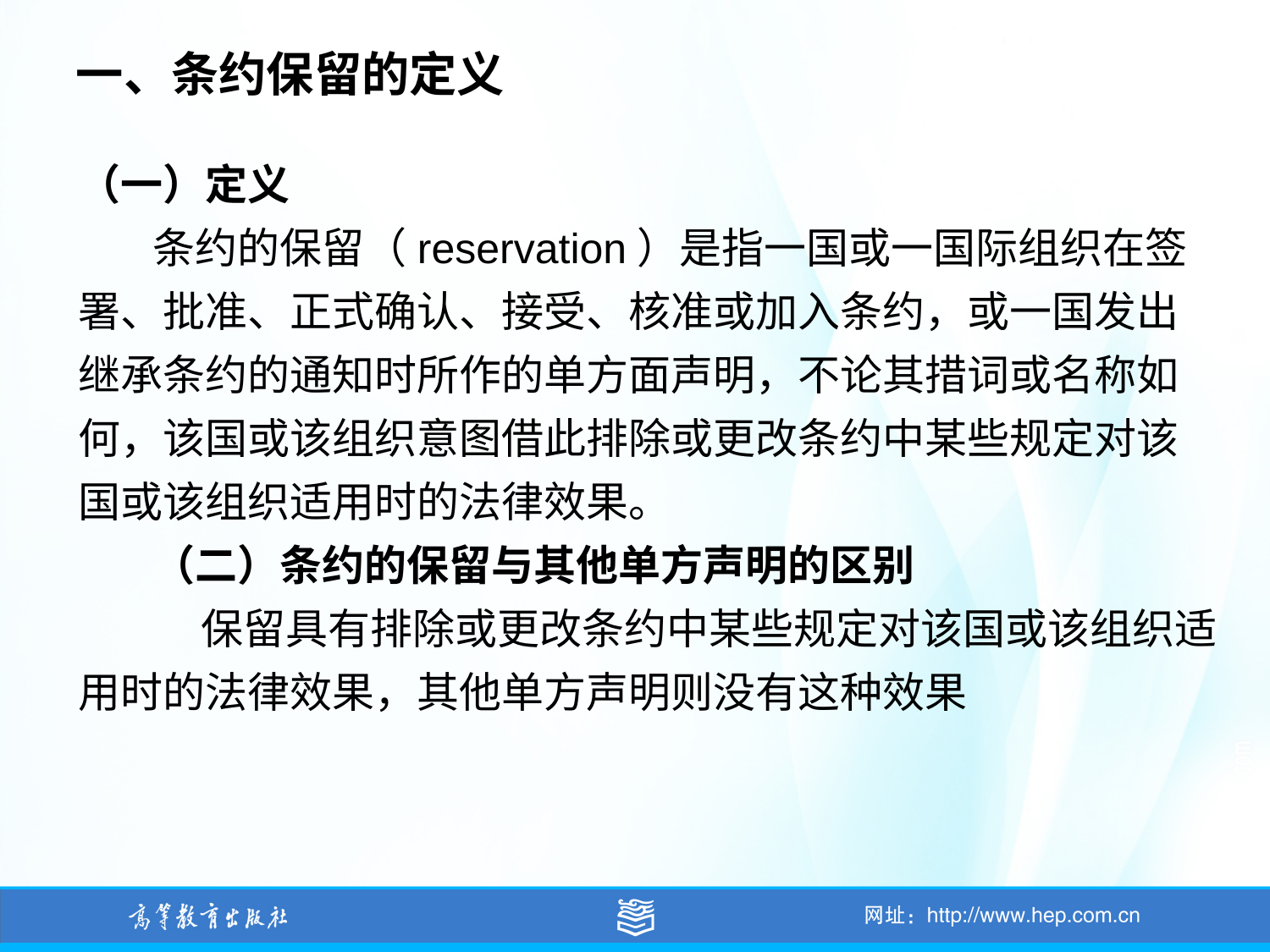

一、条约保留的定义

（一）定义
条约的保留（reservation）是指一国或一国际组织在签署、批准、正式确认、接受、核准或加入条约，或一国发出继承条约的通知时所作的单方面声明，不论其措词或名称如何，该国或该组织意图借此排除或更改条约中某些规定对该国或该组织适用时的法律效果。
（二）条约的保留与其他单方声明的区别
    保留具有排除或更改条约中某些规定对该国或该组织适用时的法律效果，其他单方声明则没有这种效果